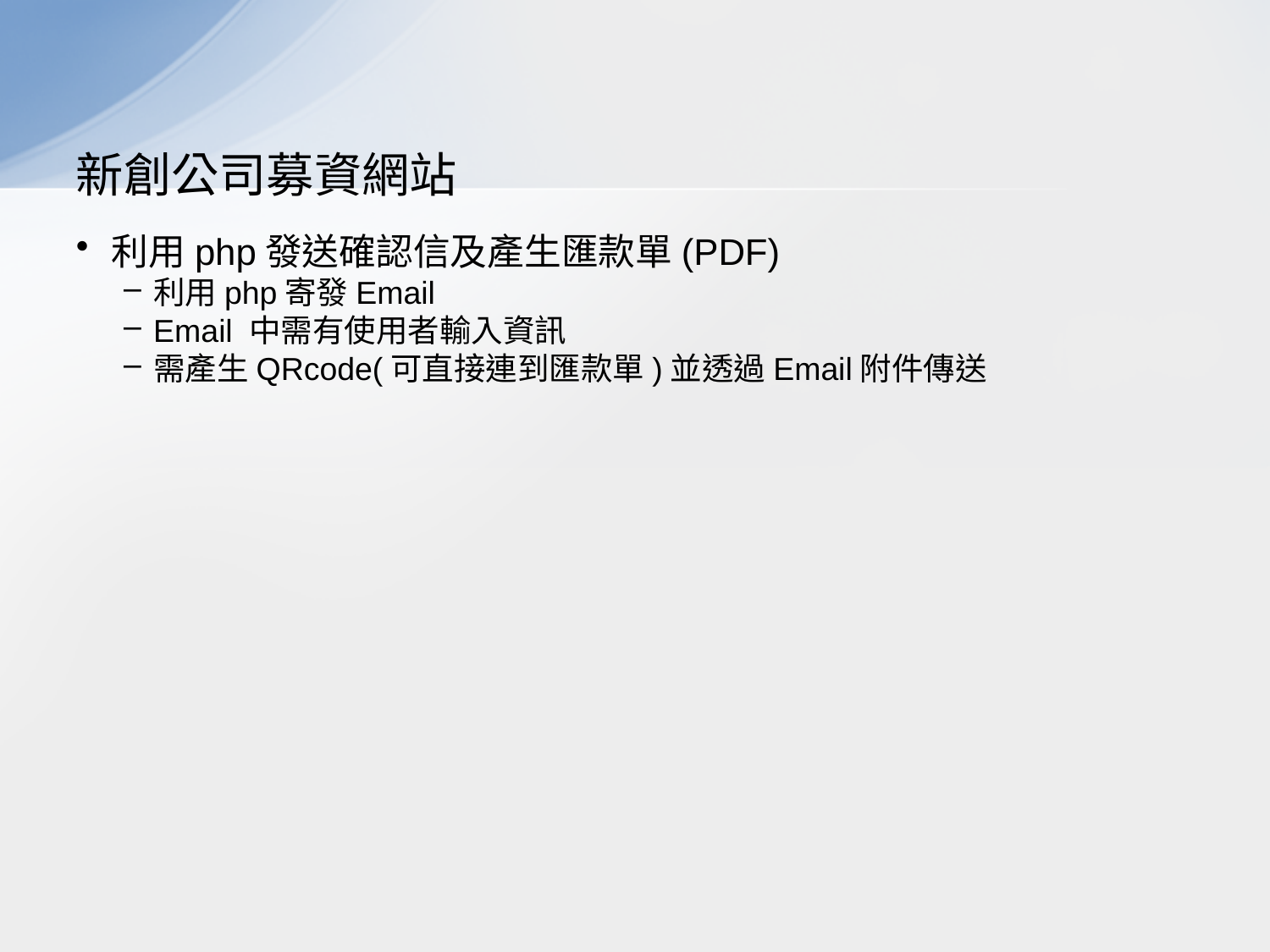

# 新創公司募資網站
利用php發送確認信及產生匯款單(PDF)
利用php寄發Email
Email 中需有使用者輸入資訊
需產生QRcode(可直接連到匯款單)並透過Email附件傳送